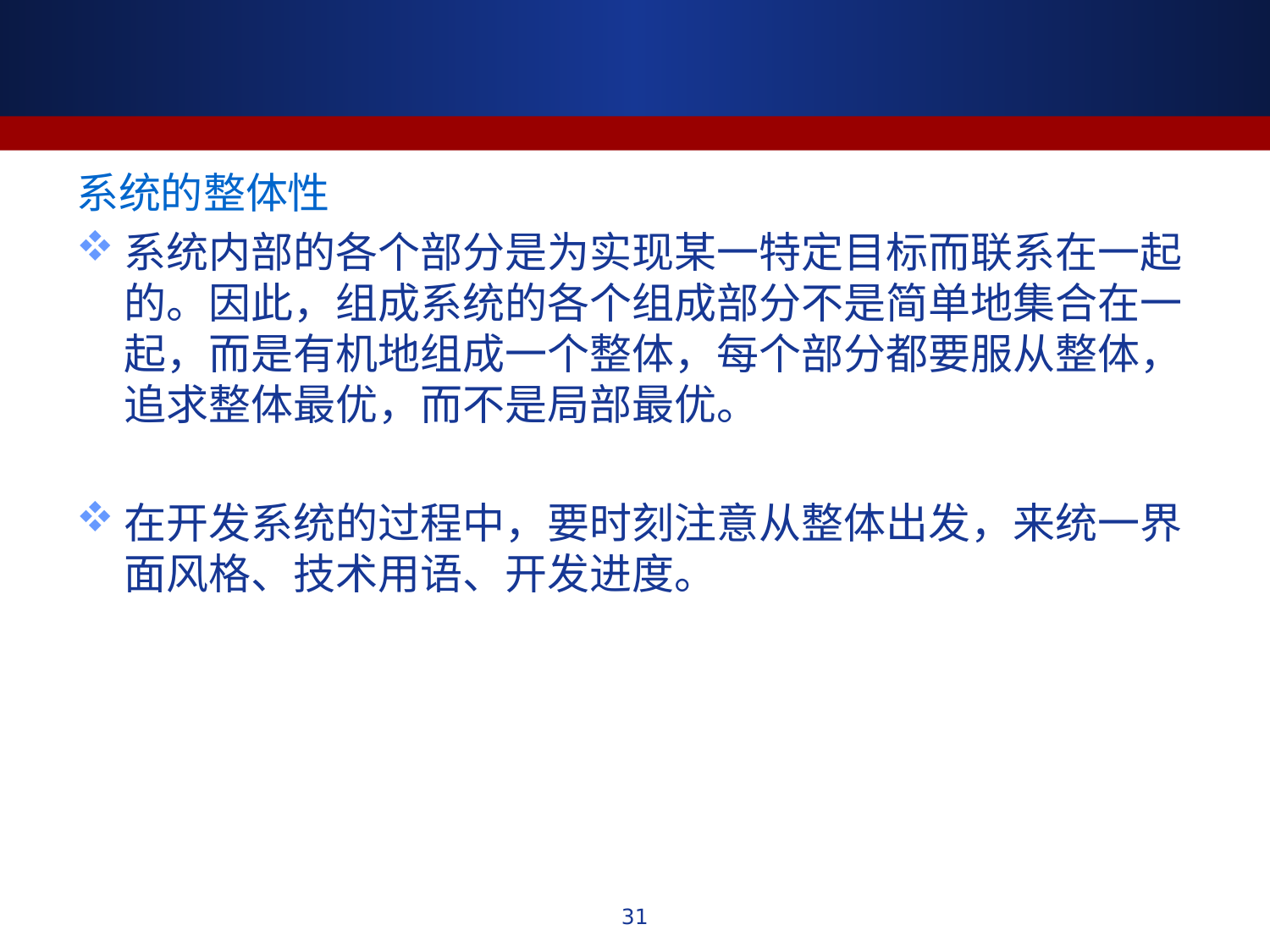

#
系统的整体性
系统内部的各个部分是为实现某一特定目标而联系在一起的。因此，组成系统的各个组成部分不是简单地集合在一起，而是有机地组成一个整体，每个部分都要服从整体，追求整体最优，而不是局部最优。

在开发系统的过程中，要时刻注意从整体出发，来统一界面风格、技术用语、开发进度。

31